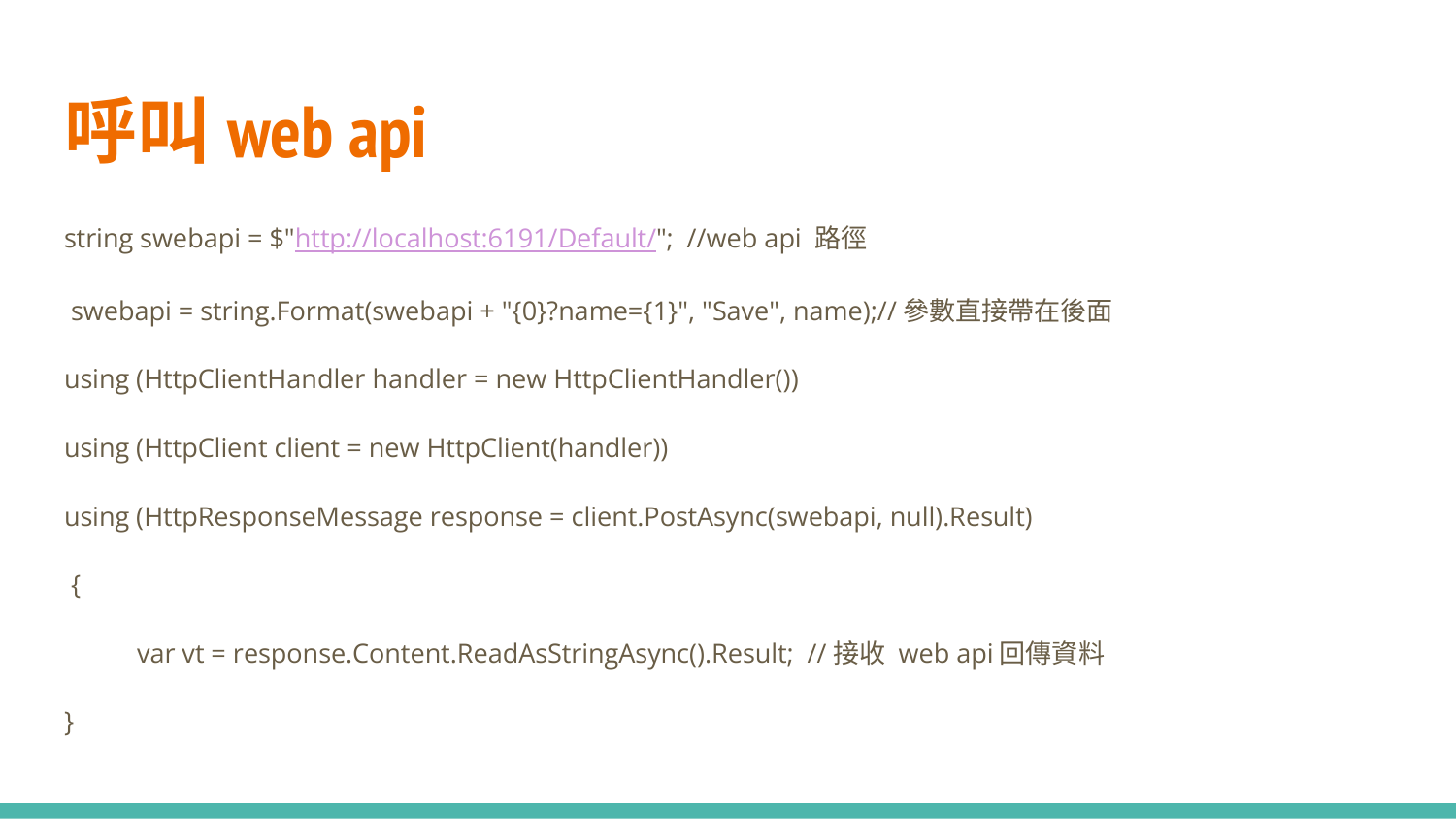

# 呼叫web api
string swebapi = $"http://localhost:6191/Default/";  //web api 路徑
 swebapi = string.Format(swebapi + "{0}?name={1}", "Save", name);//參數直接帶在後面
using (HttpClientHandler handler = new HttpClientHandler())
using (HttpClient client = new HttpClient(handler))
using (HttpResponseMessage response = client.PostAsync(swebapi, null).Result)
 {
var vt = response.Content.ReadAsStringAsync().Result;  //接收 web api回傳資料
}